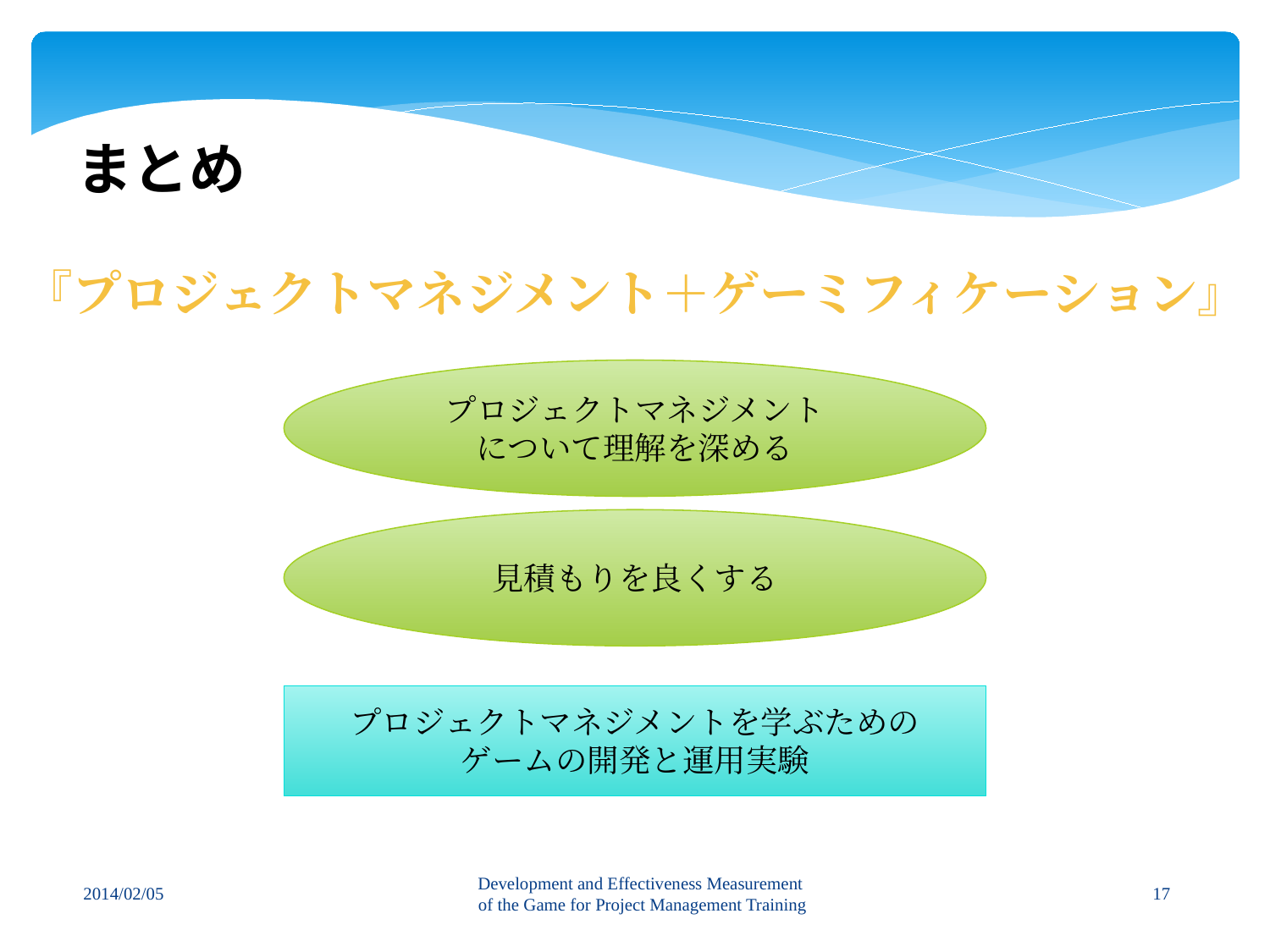

まとめ
『プロジェクトマネジメント＋ゲーミフィケーション』
プロジェクトマネジメント
について理解を深める
見積もりを良くする
プロジェクトマネジメントを学ぶための
ゲームの開発と運用実験
17
2014/02/05
Development and Effectiveness Measurement
of the Game for Project Management Training